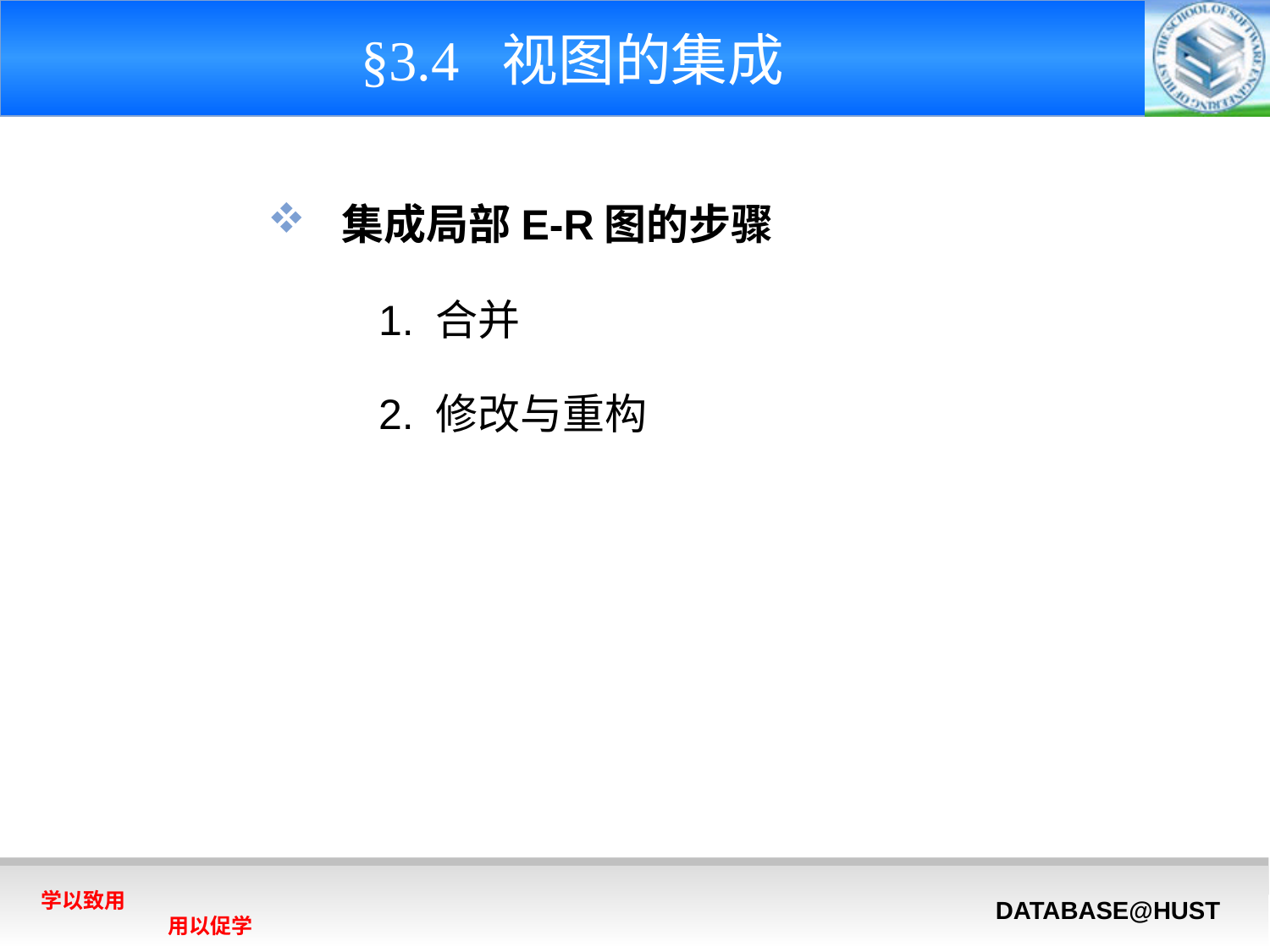

# §3.4  视图的集成
集成局部E-R图的步骤
    1. 合并
    2. 修改与重构